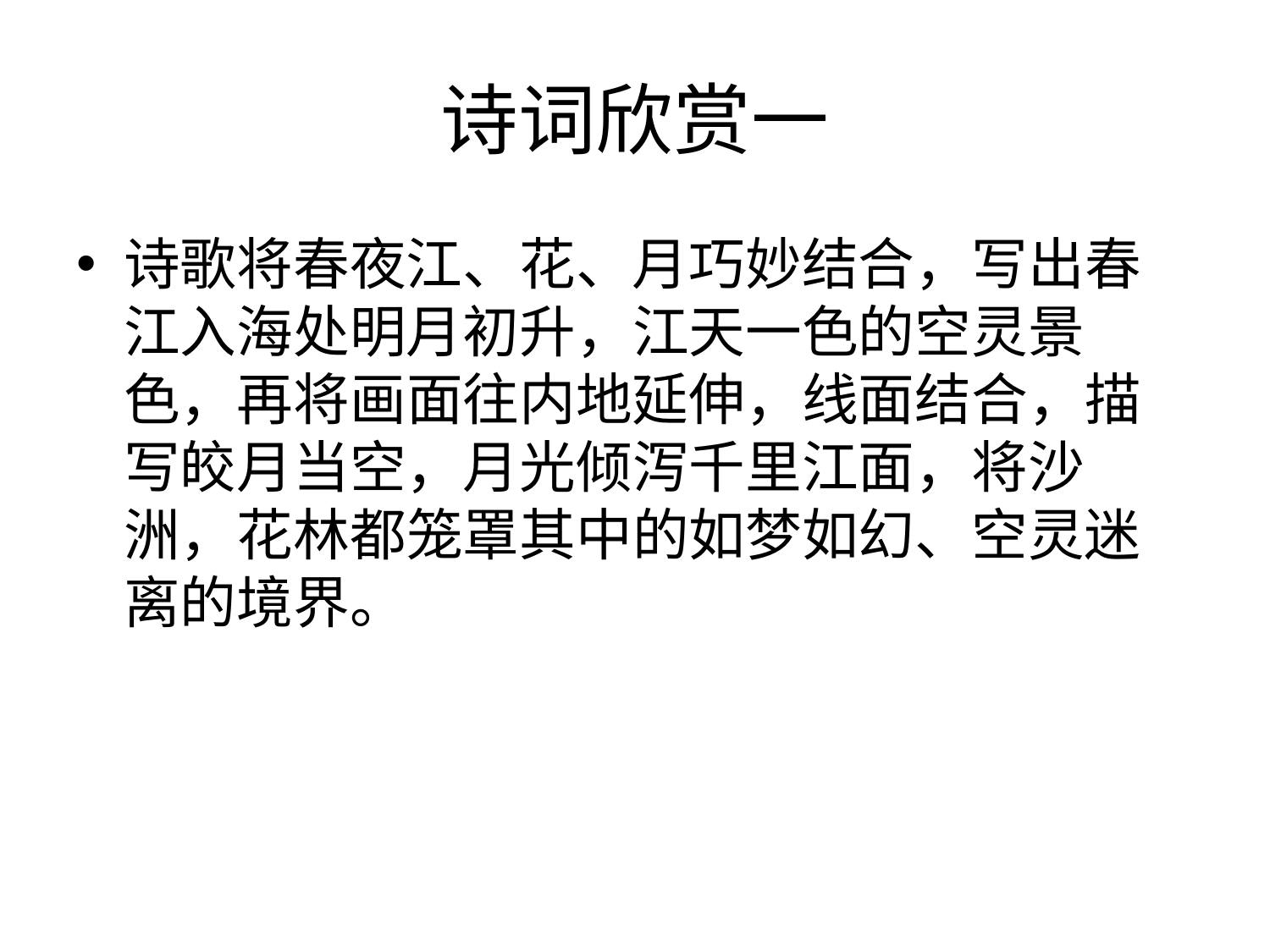

# 诗词欣赏一
诗歌将春夜江、花、月巧妙结合，写出春江入海处明月初升，江天一色的空灵景色，再将画面往内地延伸，线面结合，描写皎月当空，月光倾泻千里江面，将沙洲，花林都笼罩其中的如梦如幻、空灵迷离的境界。